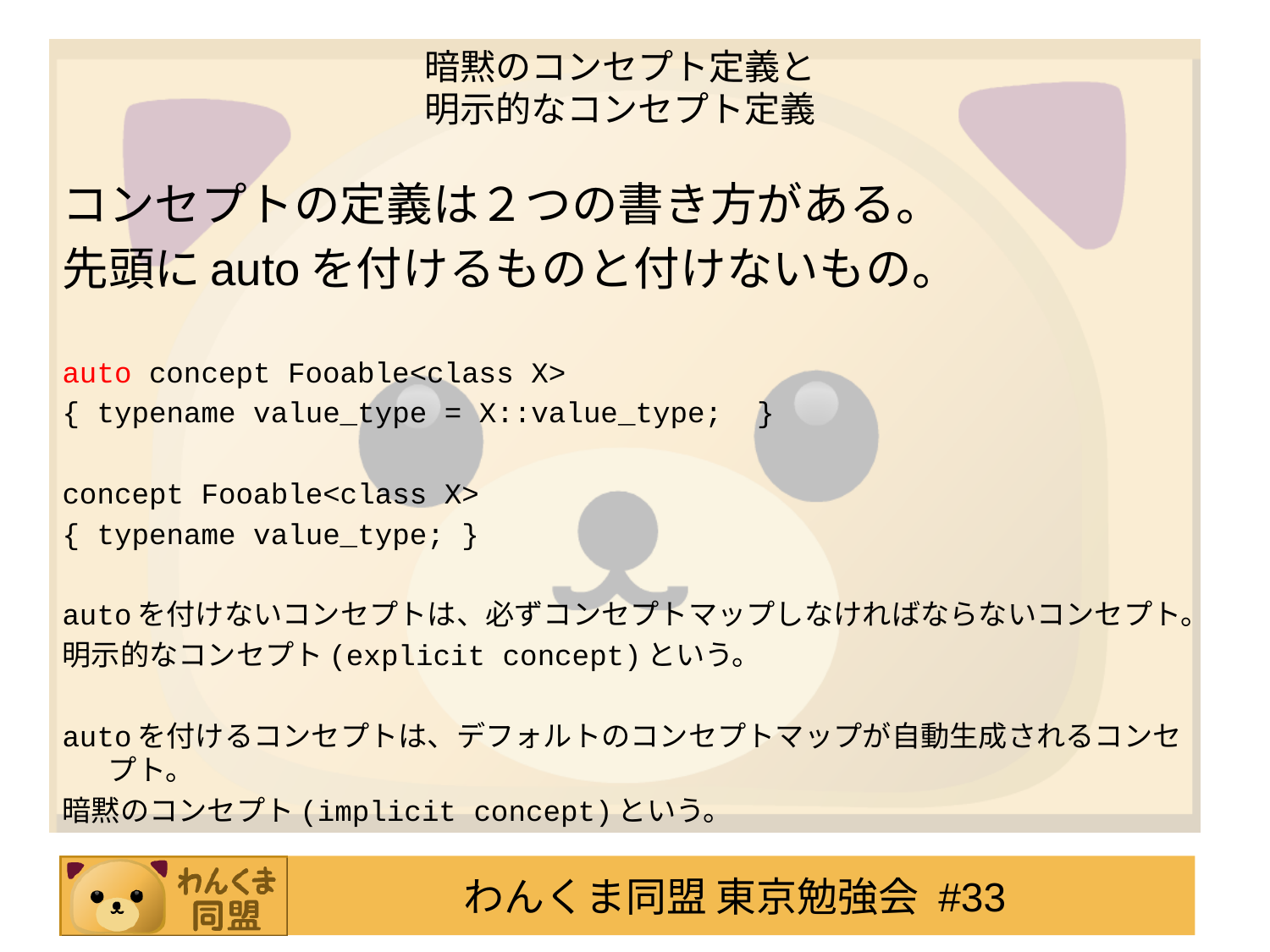

# 暗黙のコンセプト定義と 明示的なコンセプト定義
コンセプトの定義は２つの書き方がある。
先頭にautoを付けるものと付けないもの。

auto concept Fooable<class X>
{ typename value_type = X::value_type;  }

concept Fooable<class X>
{ typename value_type; }

autoを付けないコンセプトは、必ずコンセプトマップしなければならないコンセプト。
明示的なコンセプト(explicit concept)という。

autoを付けるコンセプトは、デフォルトのコンセプトマップが自動生成されるコンセプト。
暗黙のコンセプト(implicit concept)という。